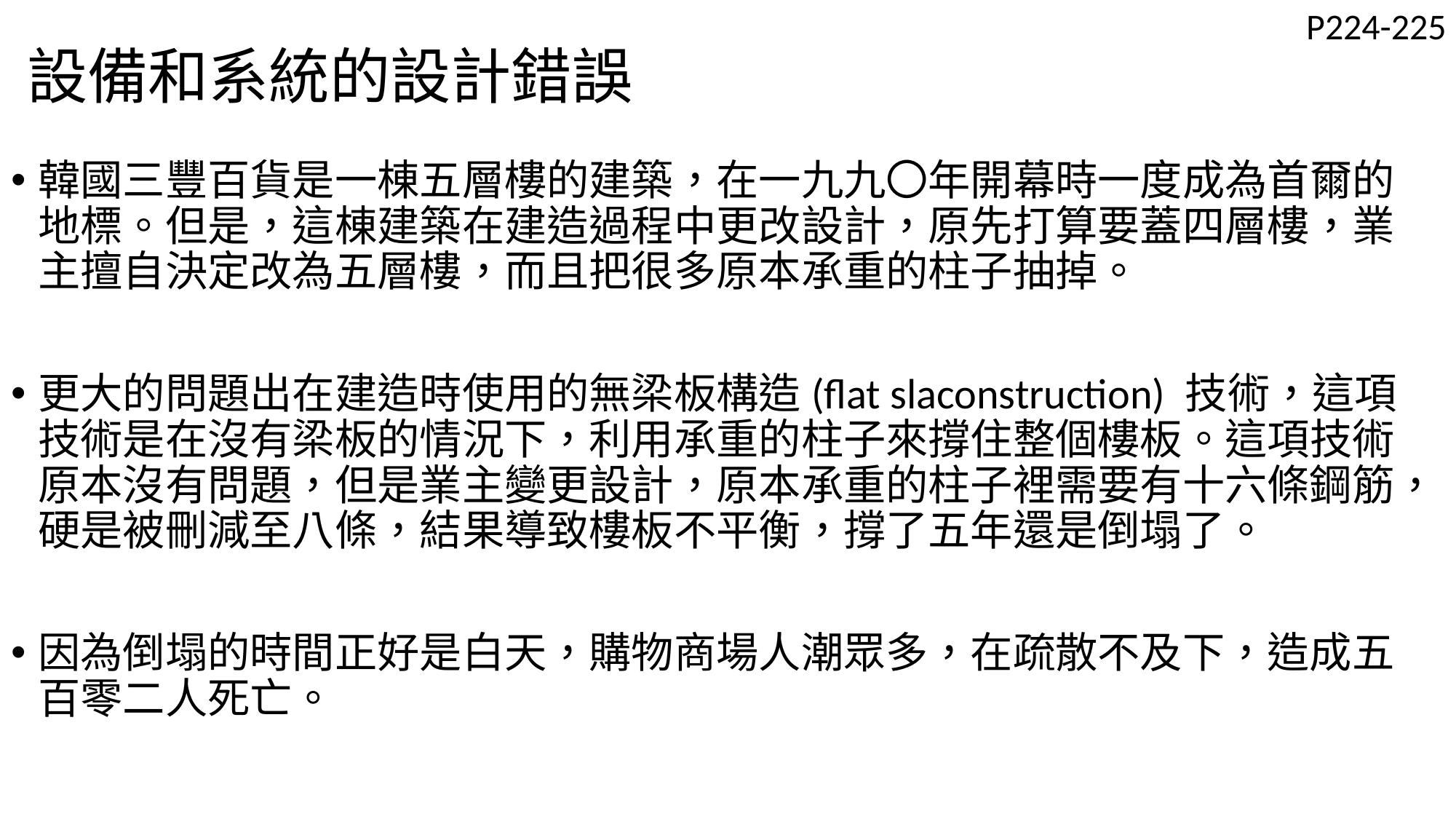

# 設備和系統的設計錯誤
P224-225
韓國三豐百貨是一棟五層樓的建築，在一九九〇年開幕時一度成為首爾的地標。但是，這棟建築在建造過程中更改設計，原先打算要蓋四層樓，業主擅自決定改為五層樓，而且把很多原本承重的柱子抽掉。

更大的問題出在建造時使用的無梁板構造(flat slaconstruction) 技術，這項技術是在沒有梁板的情況下，利用承重的柱子來撐住整個樓板。這項技術原本沒有問題，但是業主變更設計，原本承重的柱子裡需要有十六條鋼筋，硬是被刪減至八條，結果導致樓板不平衡，撐了五年還是倒塌了。

因為倒塌的時間正好是白天，購物商場人潮眾多，在疏散不及下，造成五百零二人死亡。